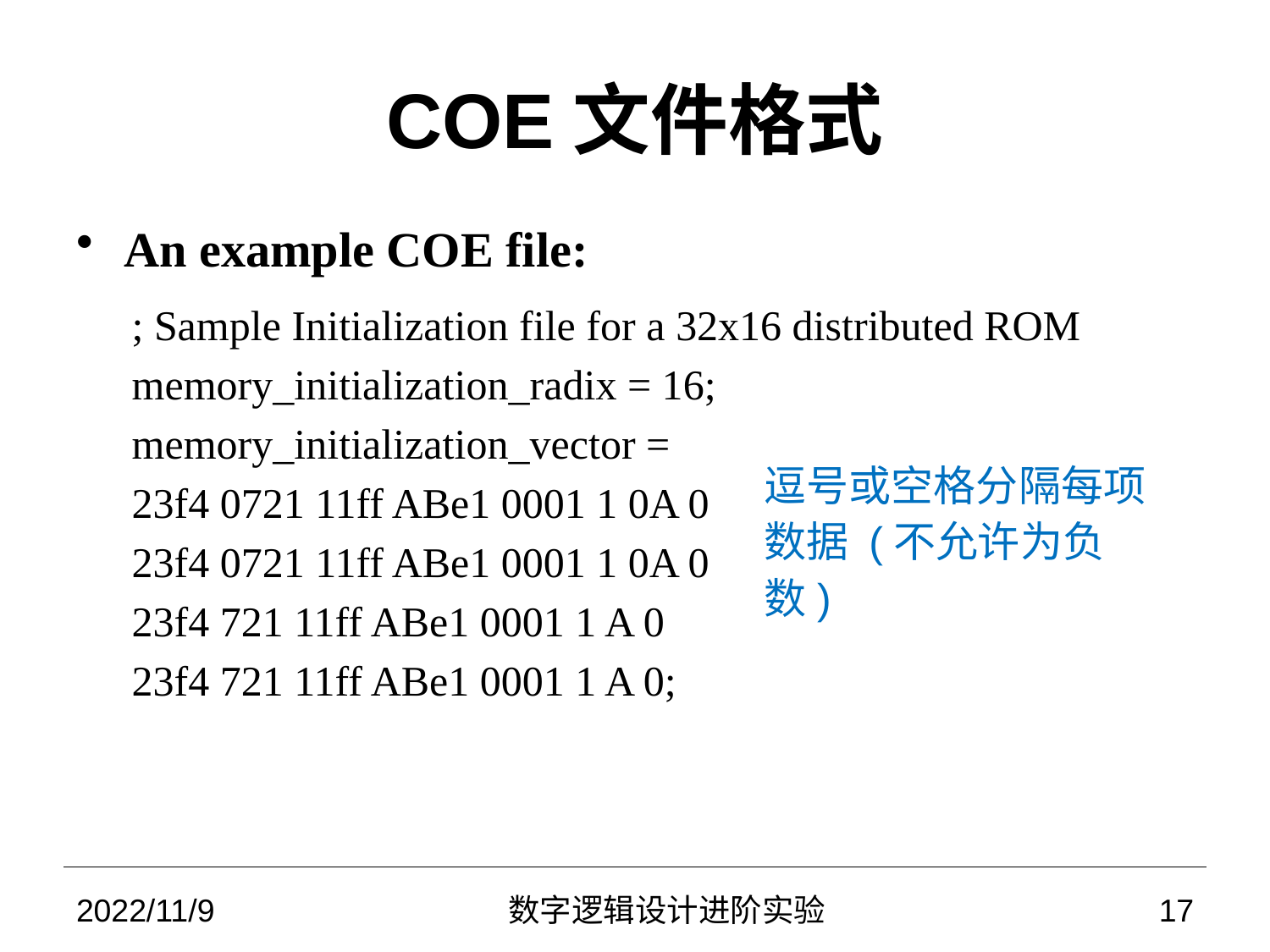

# COE文件格式
An example COE file:
; Sample Initialization file for a 32x16 distributed ROM
memory_initialization_radix = 16;
memory_initialization_vector =
23f4 0721 11ff ABe1 0001 1 0A 0
23f4 0721 11ff ABe1 0001 1 0A 0
23f4 721 11ff ABe1 0001 1 A 0
23f4 721 11ff ABe1 0001 1 A 0;
逗号或空格分隔每项数据 (不允许为负数)
2022/11/9
数字逻辑设计进阶实验
17